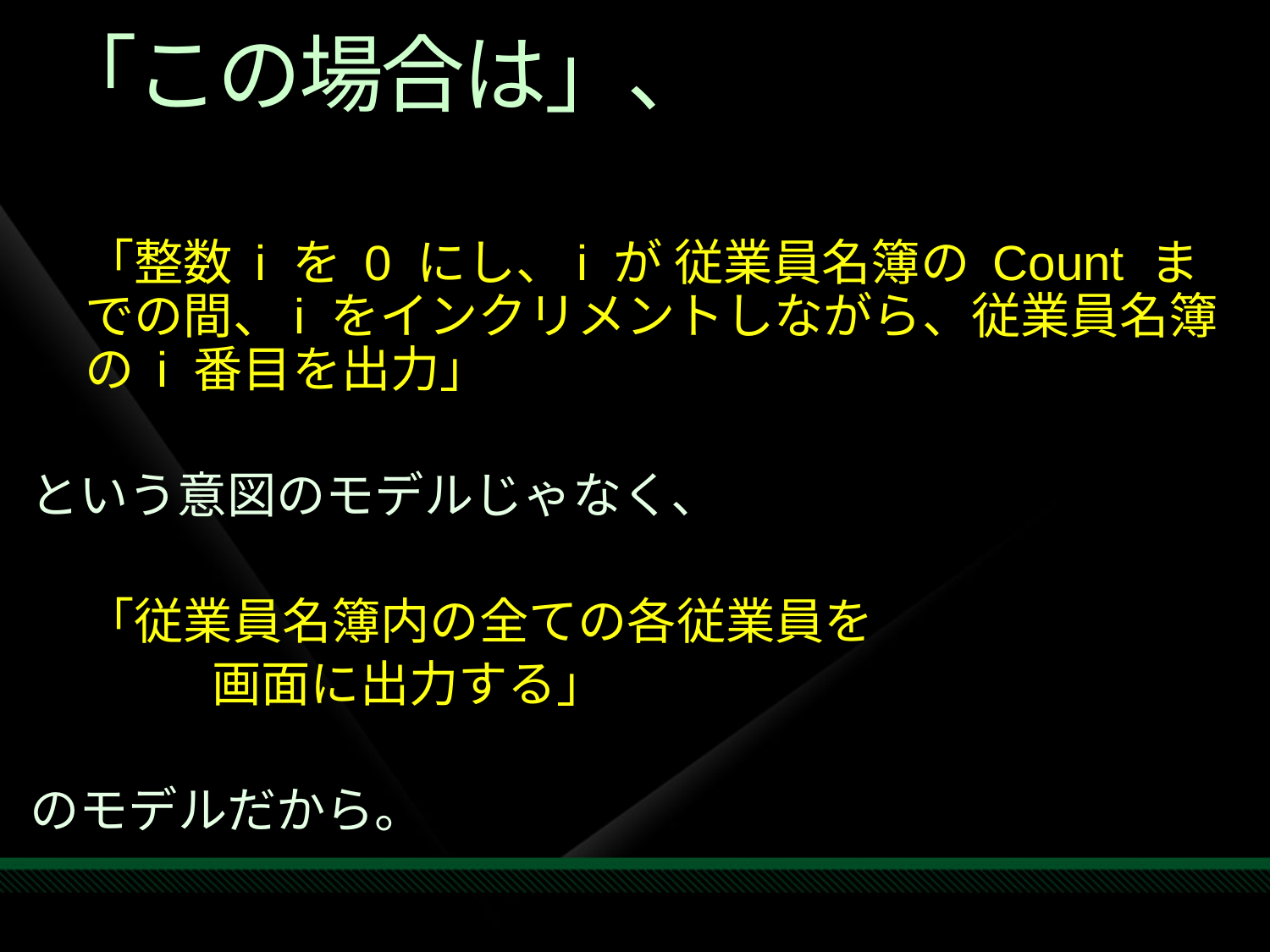

# 「この場合は」、
	「整数 i を 0 にし、i が 従業員名簿の Count までの間、i をインクリメントしながら、従業員名簿の i 番目を出力」

という意図のモデルじゃなく、

	「従業員名簿内の全ての各従業員を
		画面に出力する」

のモデルだから。